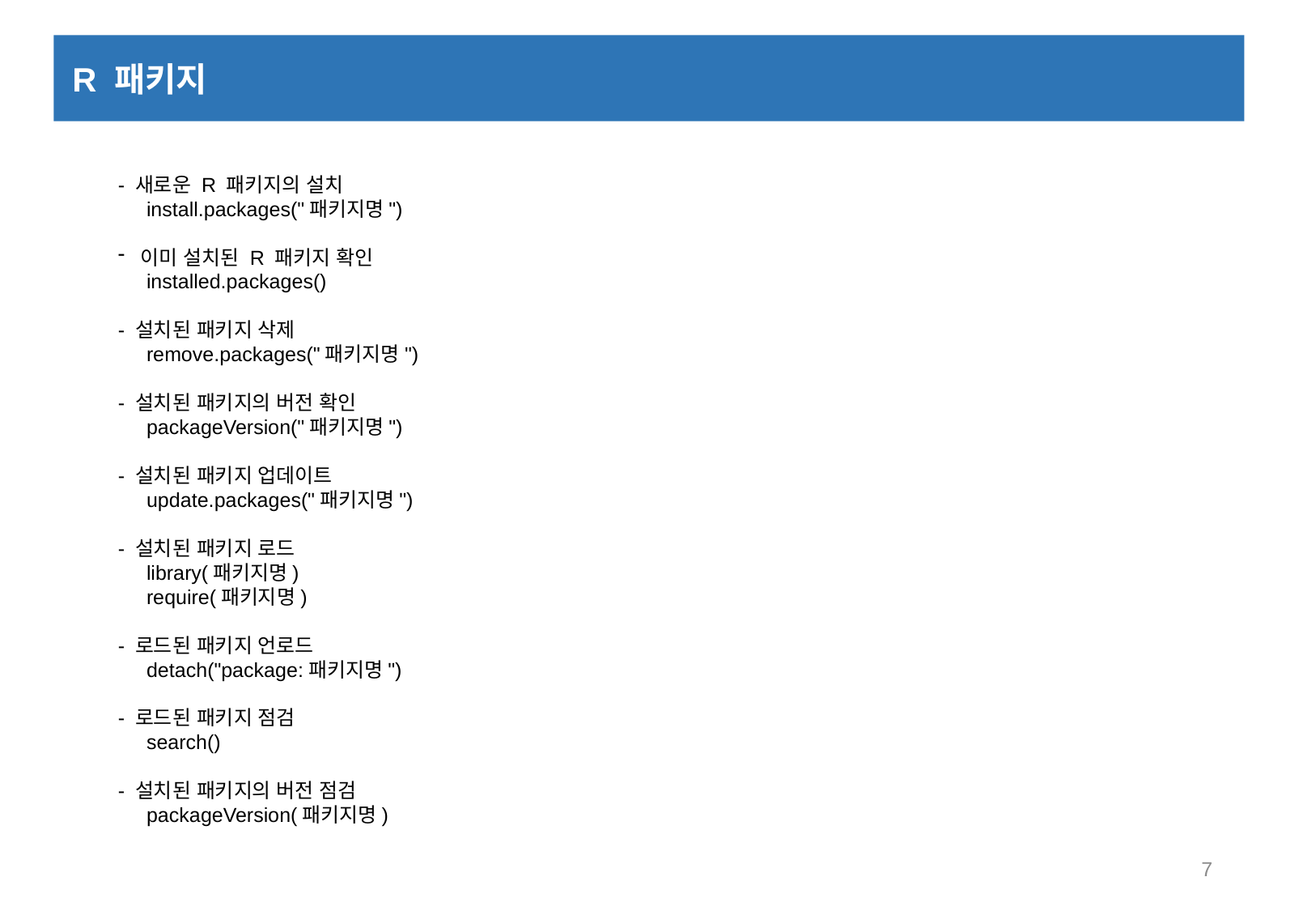

R 패키지

- 새로운 R 패키지의 설치
     install.packages("패키지명")

이미 설치된 R 패키지 확인
     installed.packages()

- 설치된 패키지 삭제
     remove.packages("패키지명")

- 설치된 패키지의 버전 확인
     packageVersion("패키지명")

- 설치된 패키지 업데이트
     update.packages("패키지명")

- 설치된 패키지 로드
     library(패키지명)
     require(패키지명)

- 로드된 패키지 언로드
     detach("package:패키지명")

- 로드된 패키지 점검
     search()

- 설치된 패키지의 버전 점검
     packageVersion(패키지명)
7